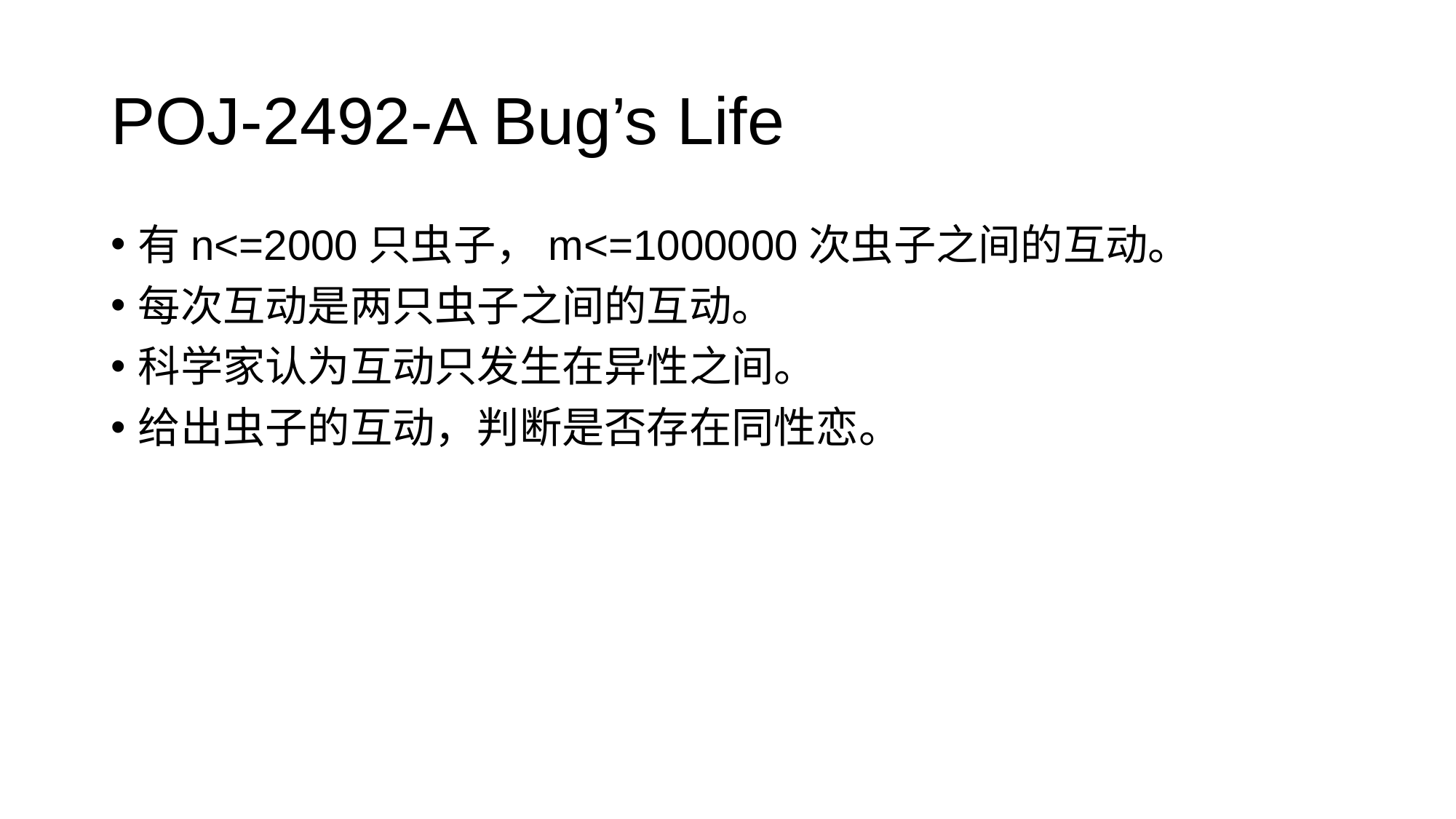

# POJ-2492-A Bug’s Life
有n<=2000只虫子，m<=1000000次虫子之间的互动。
每次互动是两只虫子之间的互动。
科学家认为互动只发生在异性之间。
给出虫子的互动，判断是否存在同性恋。